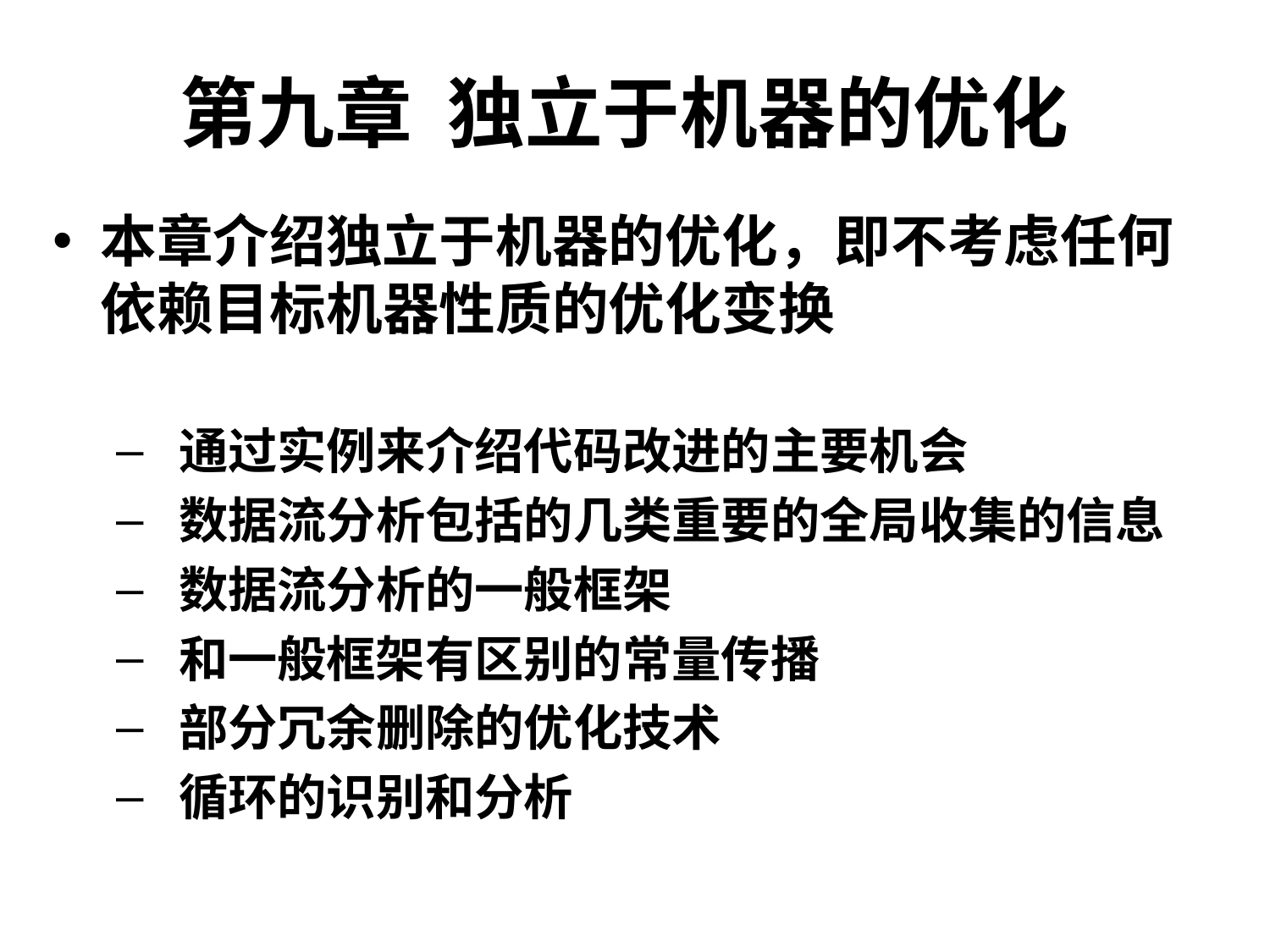

# 第九章  独立于机器的优化
本章介绍独立于机器的优化，即不考虑任何依赖目标机器性质的优化变换

 通过实例来介绍代码改进的主要机会
 数据流分析包括的几类重要的全局收集的信息
 数据流分析的一般框架
 和一般框架有区别的常量传播
 部分冗余删除的优化技术
 循环的识别和分析